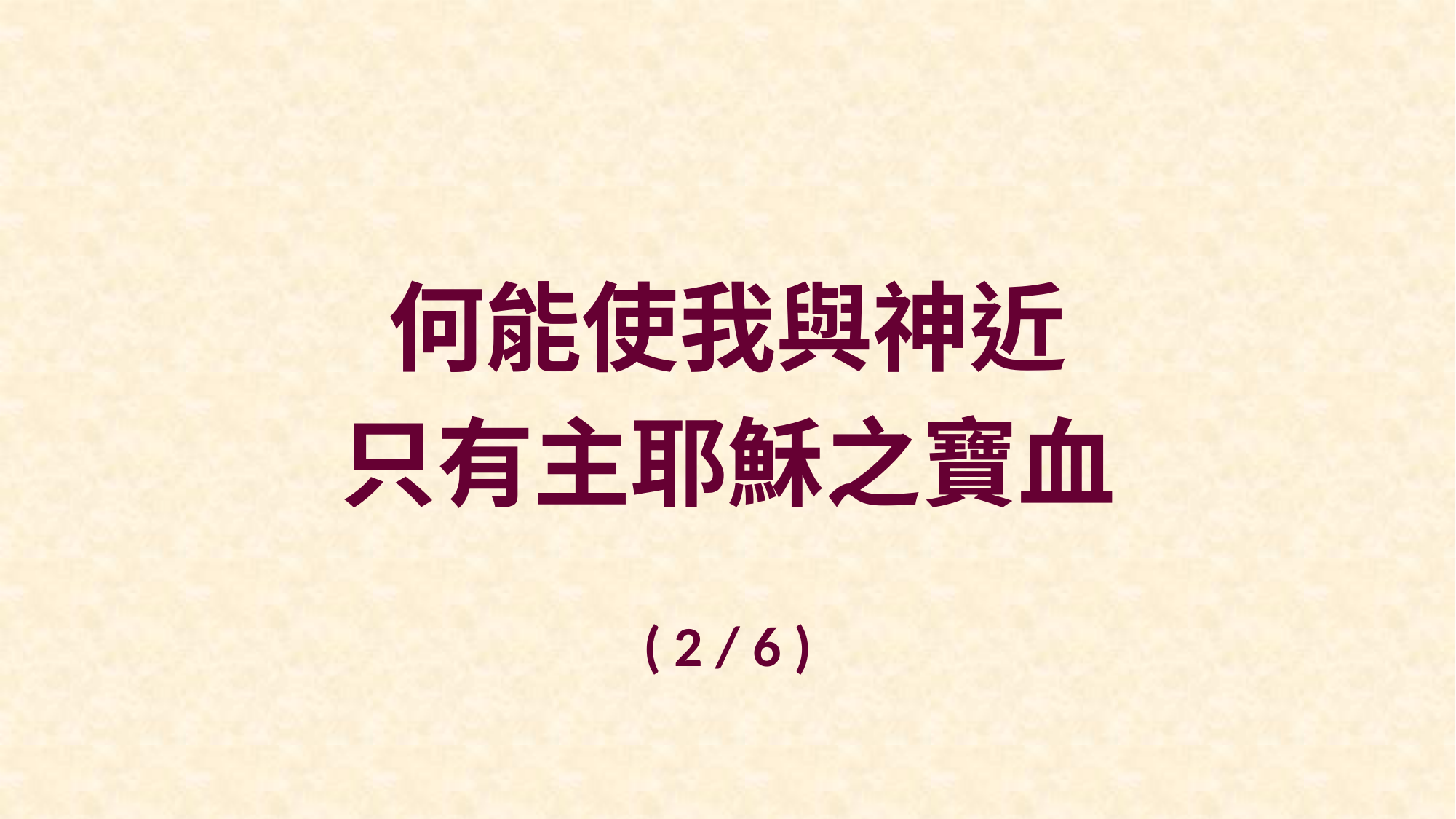

何能使我與神近
只有主耶穌之寶血
( 2 / 6 )